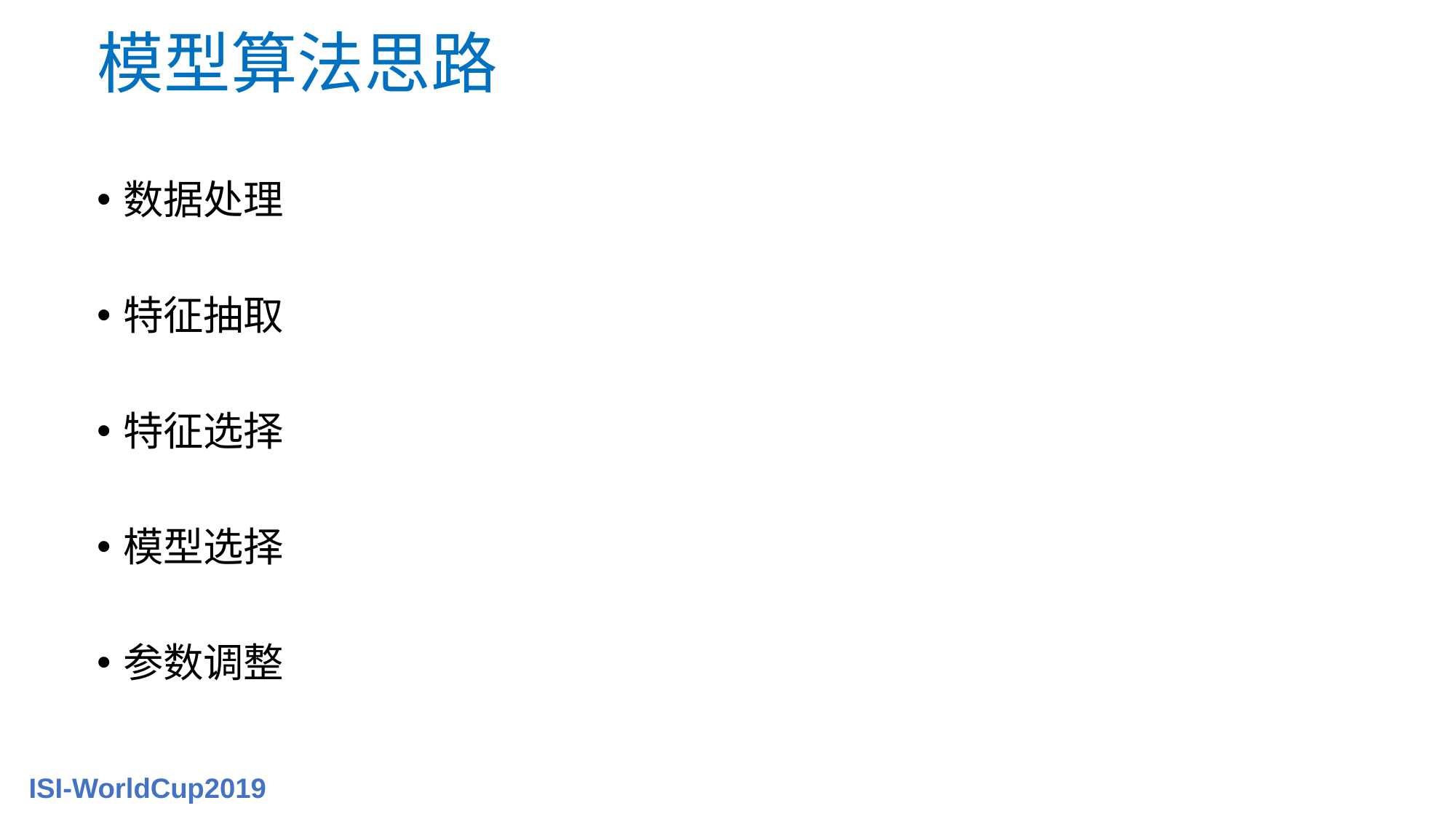

# 模型算法思路
数据处理

特征抽取

特征选择

模型选择

参数调整
ISI-WorldCup2019